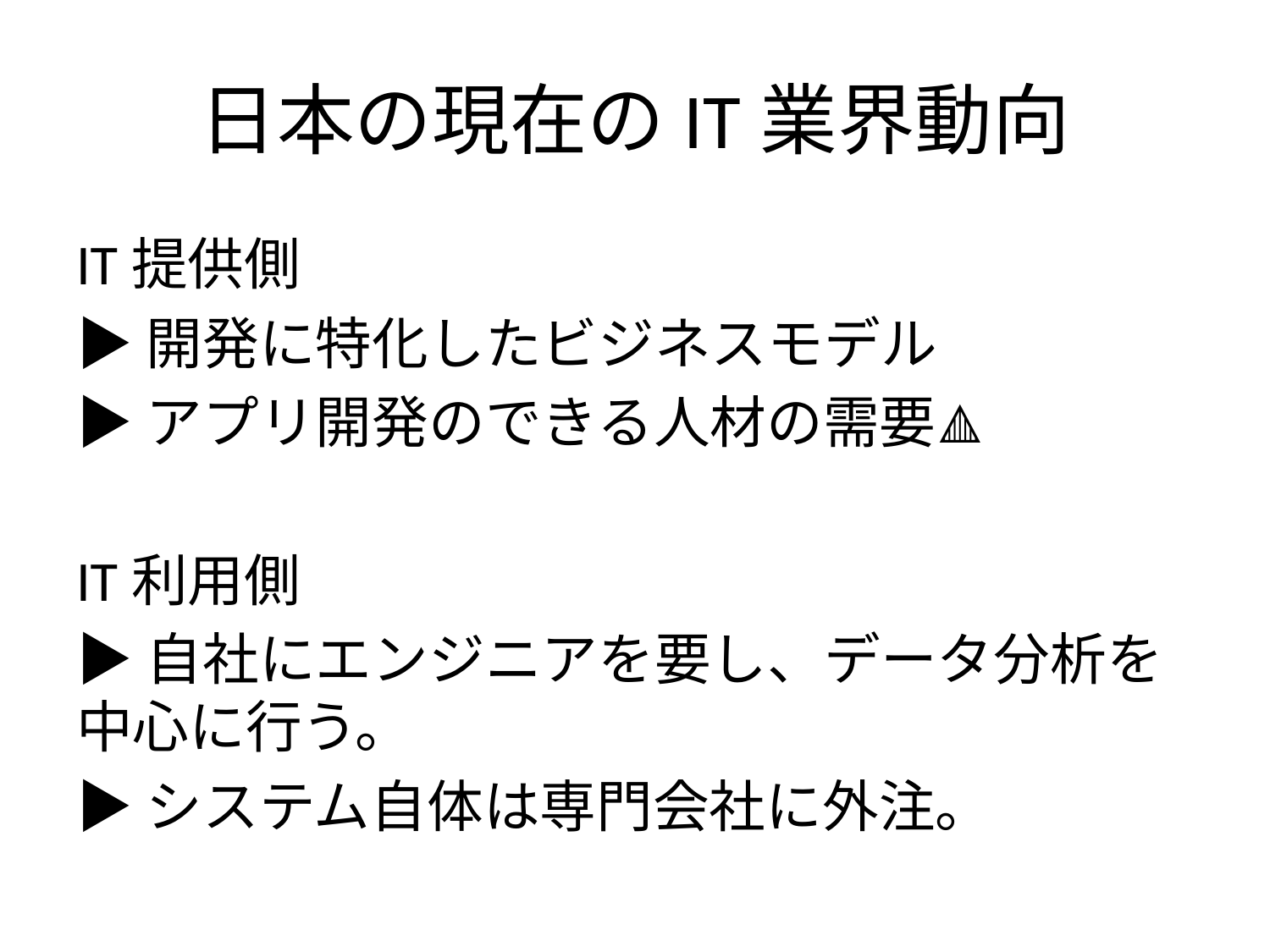

# 日本の現在のIT業界動向
IT提供側
▶︎開発に特化したビジネスモデル
▶︎アプリ開発のできる人材の需要🔺

IT利用側
▶︎自社にエンジニアを要し、データ分析を中心に行う。
▶︎システム自体は専門会社に外注。